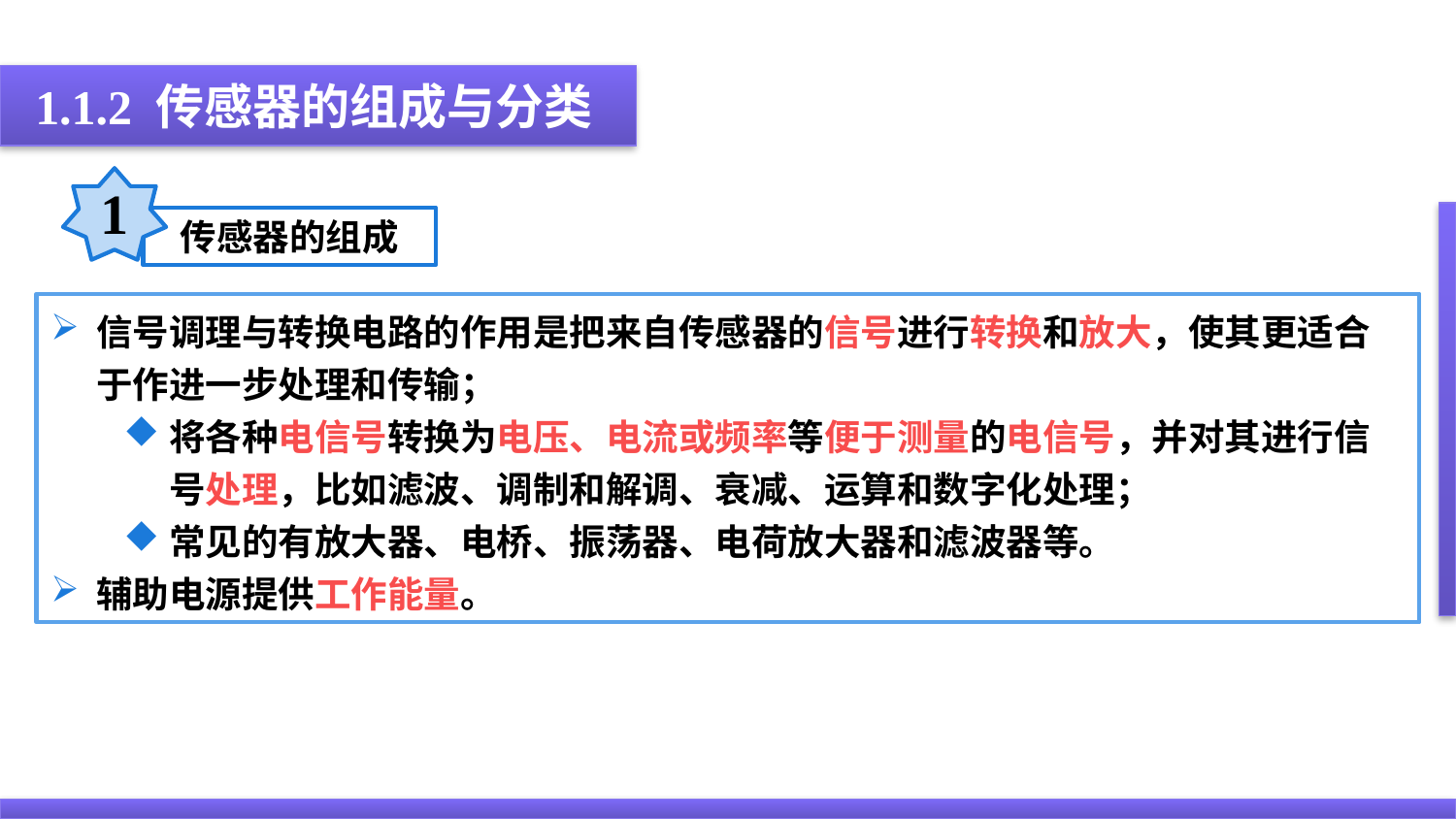

1.1.2 传感器的组成与分类
1
传感器的组成
信号调理与转换电路的作用是把来自传感器的信号进行转换和放大，使其更适合于作进一步处理和传输；
将各种电信号转换为电压、电流或频率等便于测量的电信号，并对其进行信号处理，比如滤波、调制和解调、衰减、运算和数字化处理；
常见的有放大器、电桥、振荡器、电荷放大器和滤波器等。
辅助电源提供工作能量。